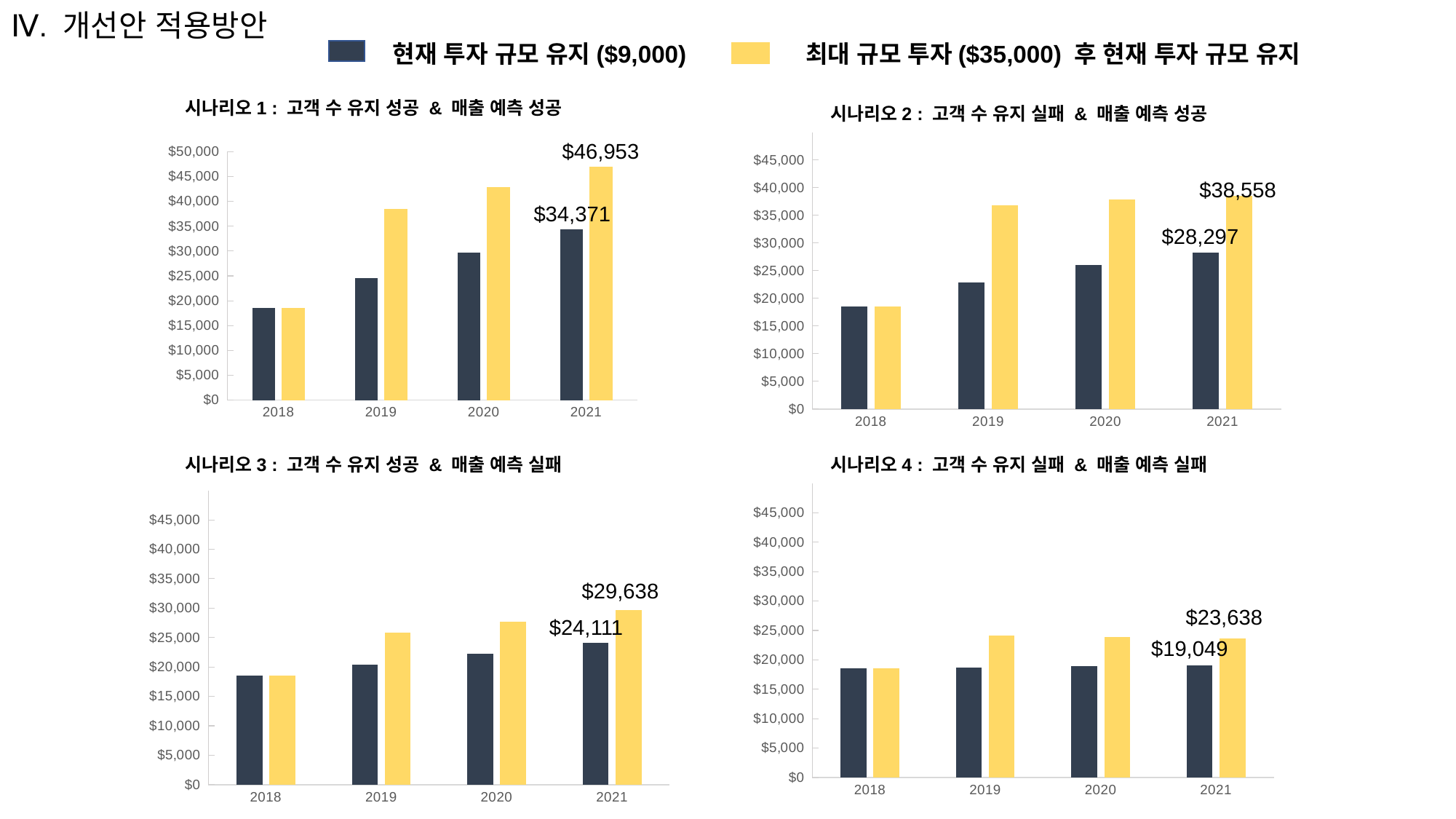

# Ⅳ. 개선안 적용방안
현재 투자 규모 유지($9,000)
최대 규모 투자($35,000) 후 현재 투자 규모 유지

시나리오1 : 고객 수 유지 성공 & 매출 예측 성공
시나리오2 : 고객 수 유지 실패 & 매출 예측 성공

### Chart

| Category |  |  |
|---|---|---|
| 2018 | 18593.89 | 18593.89 |
| 2019 | 22910.5253952 | 36867.8864688 |
| 2020 | 25983.807341132 | 37819.040856708 |
| 2021 | 28297.5164184301 | 38558.0812214042 |

### Chart

| Category | 투자 유지 | 투자 확장 |
|---|---|---|
| 2018 | 18593.89 | 18593.89 |
| 2019 | 24583.9853952 | 38541.3464687999 |
| 2020 | 29719.2146267 | 42810.6106389 |
| 2021 | 34371.4663647 | 46953.3646807 |
$46,953
$38,558
$34,371
$28,297
시나리오3 : 고객 수 유지 성공 & 매출 예측 실패
시나리오4 : 고객 수 유지 실패 & 매출 예측 실패

### Chart

| Category |  |  |
|---|---|---|
| 2018 | 18593.89 | 18593.89 |
| 2019 | 18729.0699 | 24177.52607 |
| 2020 | 18918.504149 | 23893.2294237 |
| 2021 | 19049.31391559 | 23638.677015567 |

### Chart

| Category |  |  |
|---|---|---|
| 2018 | 18593.89 | 18593.89 |
| 2019 | 20402.5299 | 25850.98607 |
| 2020 | 22277.58044 | 27742.66677 |
| 2021 | 24111.05558 | 29638.50501 |
$29,638
$23,638
$24,111
$19,049